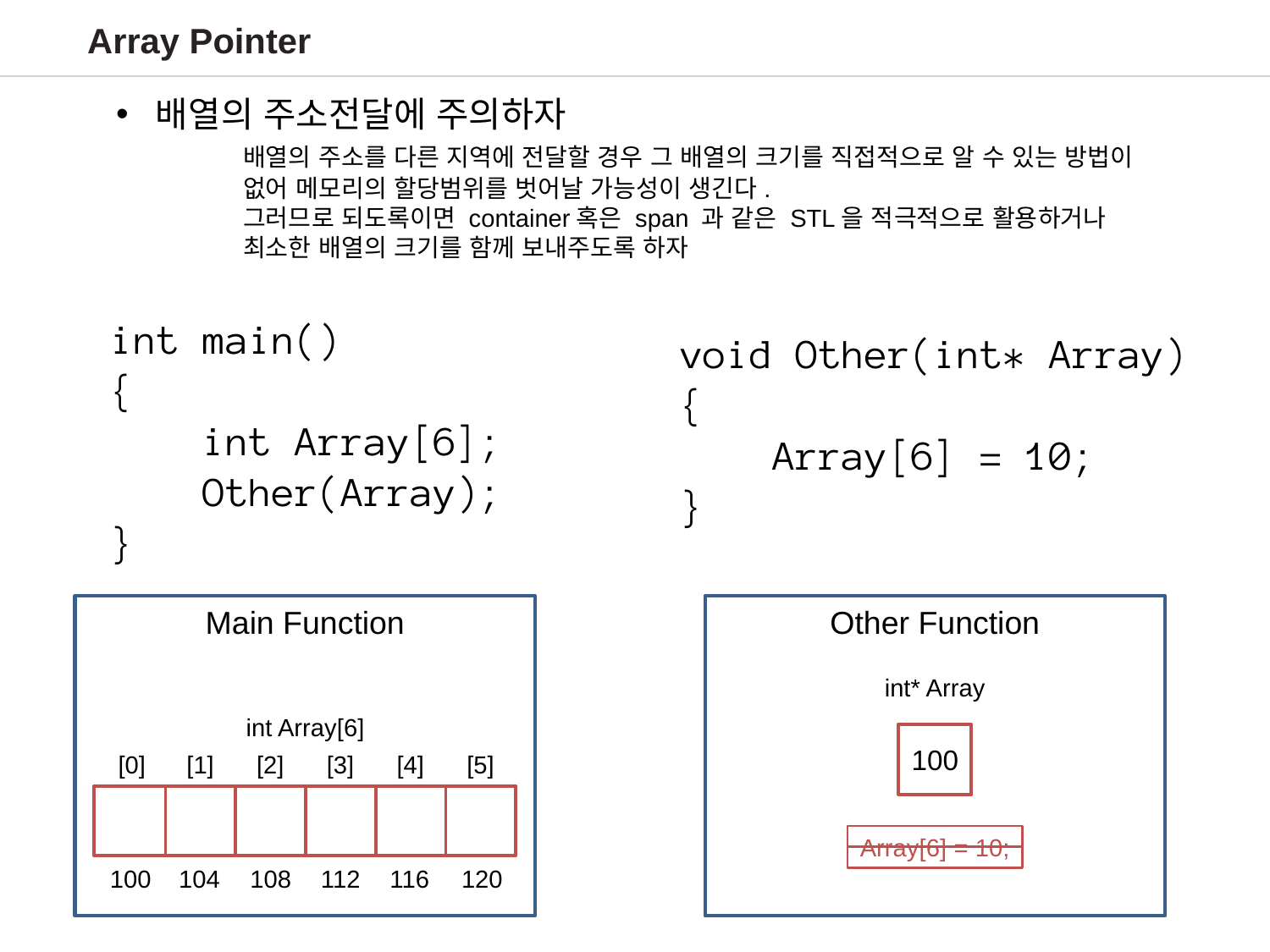

Array Pointer
배열의 주소전달에 주의하자
	배열의 주소를 다른 지역에 전달할 경우 그 배열의 크기를 직접적으로 알 수 있는 방법이
	없어 메모리의 할당범위를 벗어날 가능성이 생긴다.
	그러므로 되도록이면 container혹은 span 과 같은 STL을 적극적으로 활용하거나
	최소한 배열의 크기를 함께 보내주도록 하자
int main()
{
    int Array[6];
    Other(Array);
}
void Other(int* Array)
{
    Array[6] = 10;
}
Main Function
Other Function
int* Array
int Array[6]
100
[0]
[1]
[2]
[3]
[4]
[5]

Array[6] = 10;
100
104
108
112
116
120